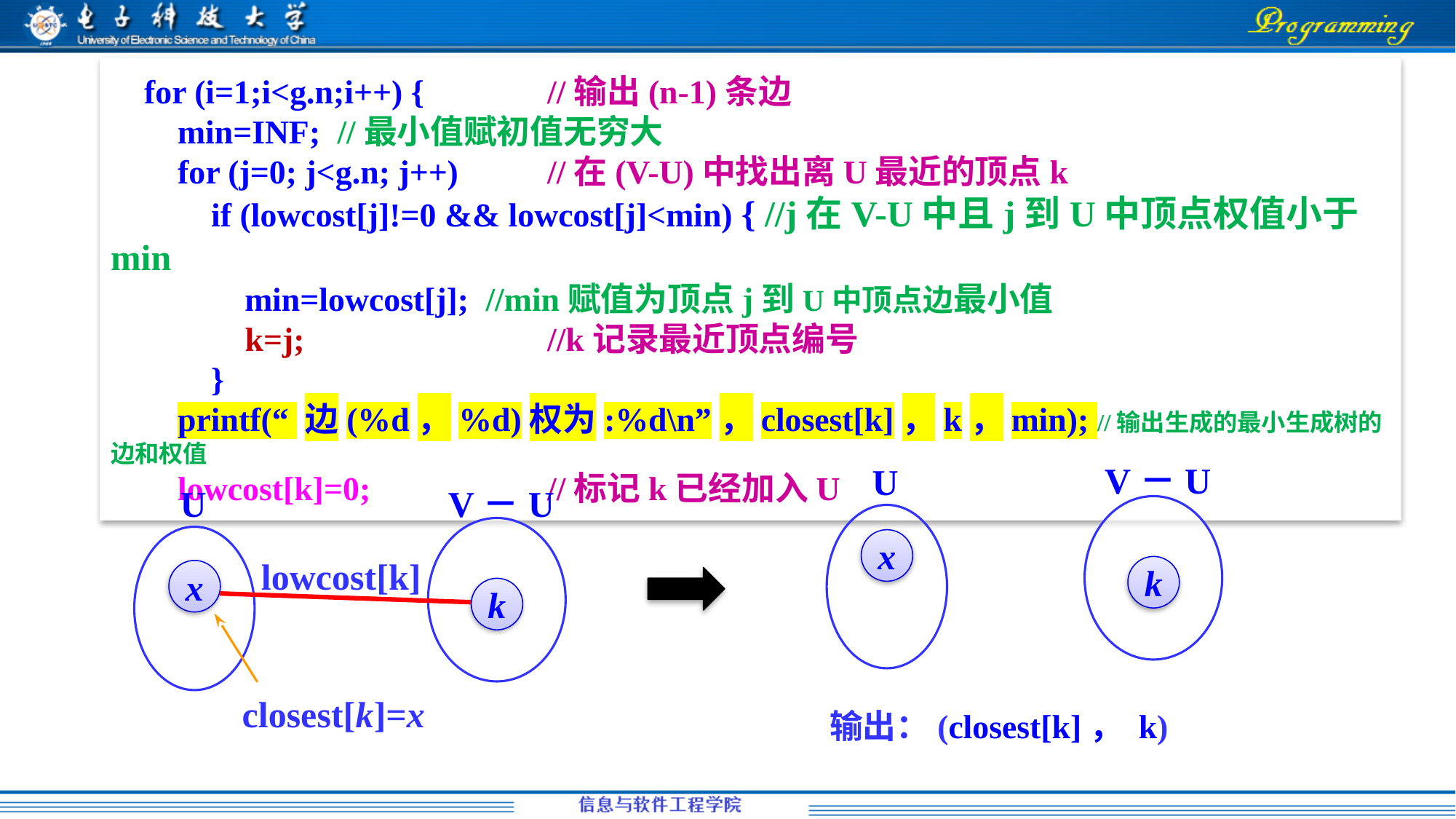

for (i=1;i<g.n;i++) {		//输出(n-1)条边
        min=INF;  //最小值赋初值无穷大
        for (j=0; j<g.n; j++) 	//在(V-U)中找出离U最近的顶点k
            if (lowcost[j]!=0 && lowcost[j]<min) { //j在V-U中且j到U中顶点权值小于min
                min=lowcost[j];  //min赋值为顶点j到U中顶点边最小值
	   k=j;			//k记录最近顶点编号
            }
        printf(“ 边(%d，%d)权为:%d\n”，closest[k]，k，min); //输出生成的最小生成树的边和权值
        lowcost[k]=0;		//标记k已经加入U
V－U
U
U
V－U

lowcost[k]
x
k

closest[k]=x

x
k

输出：(closest[k]， k)